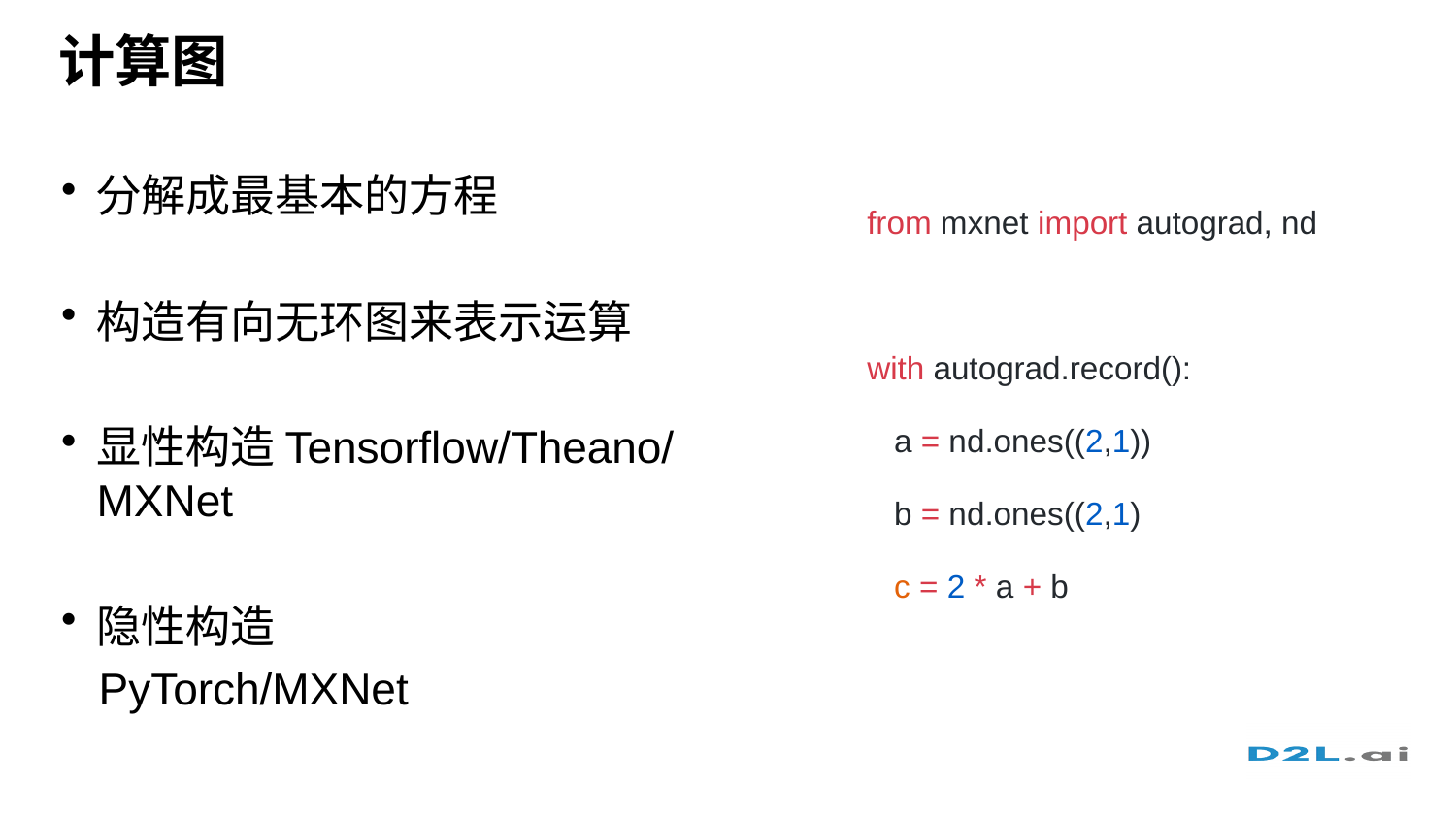

# 计算图
分解成最基本的方程

构造有向无环图来表示运算

显性构造Tensorflow/Theano/MXNet

隐性构造
   PyTorch/MXNet
from mxnet import autograd, nd

with autograd.record():
   a = nd.ones((2,1))
   b = nd.ones((2,1)
   c = 2 * a + b